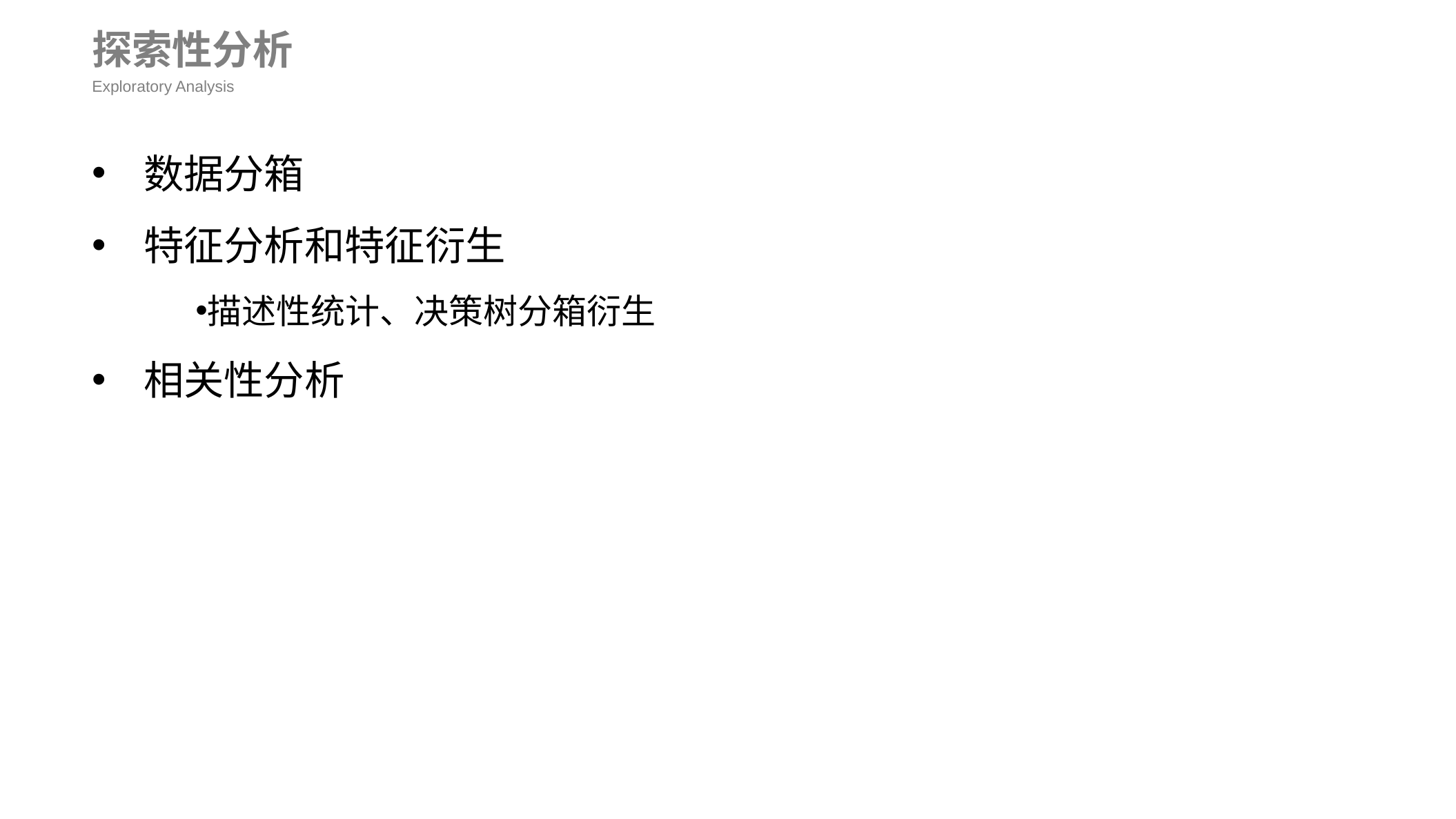

探索性分析
Exploratory Analysis
数据分箱
特征分析和特征衍生
描述性统计、决策树分箱衍生
相关性分析